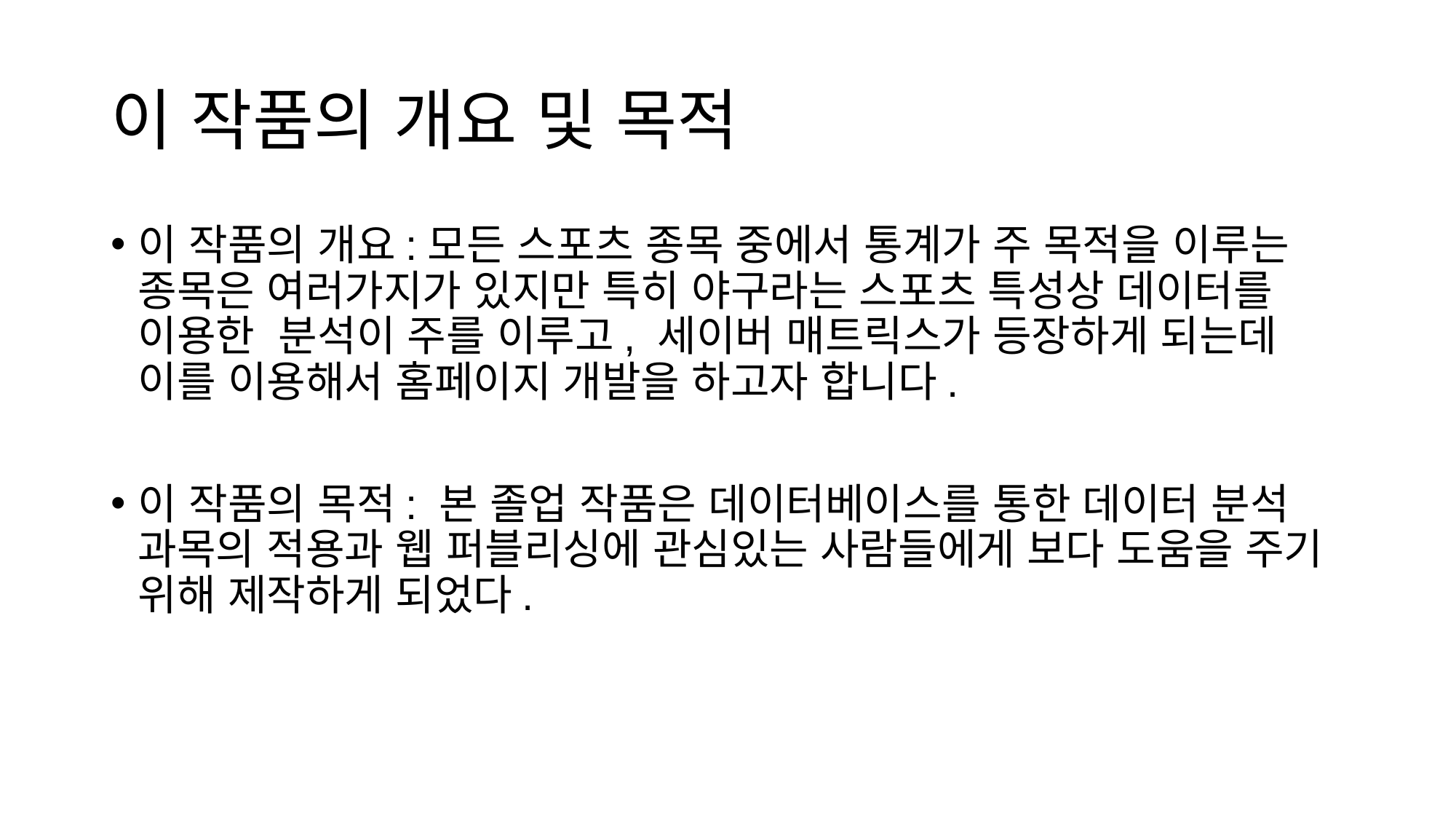

# 이 작품의 개요 및 목적
이 작품의 개요:모든 스포츠 종목 중에서 통계가 주 목적을 이루는 종목은 여러가지가 있지만 특히 야구라는 스포츠 특성상 데이터를 이용한  분석이 주를 이루고, 세이버 매트릭스가 등장하게 되는데 이를 이용해서 홈페이지 개발을 하고자 합니다.

이 작품의 목적: 본 졸업 작품은 데이터베이스를 통한 데이터 분석 과목의 적용과 웹 퍼블리싱에 관심있는 사람들에게 보다 도움을 주기 위해 제작하게 되었다.